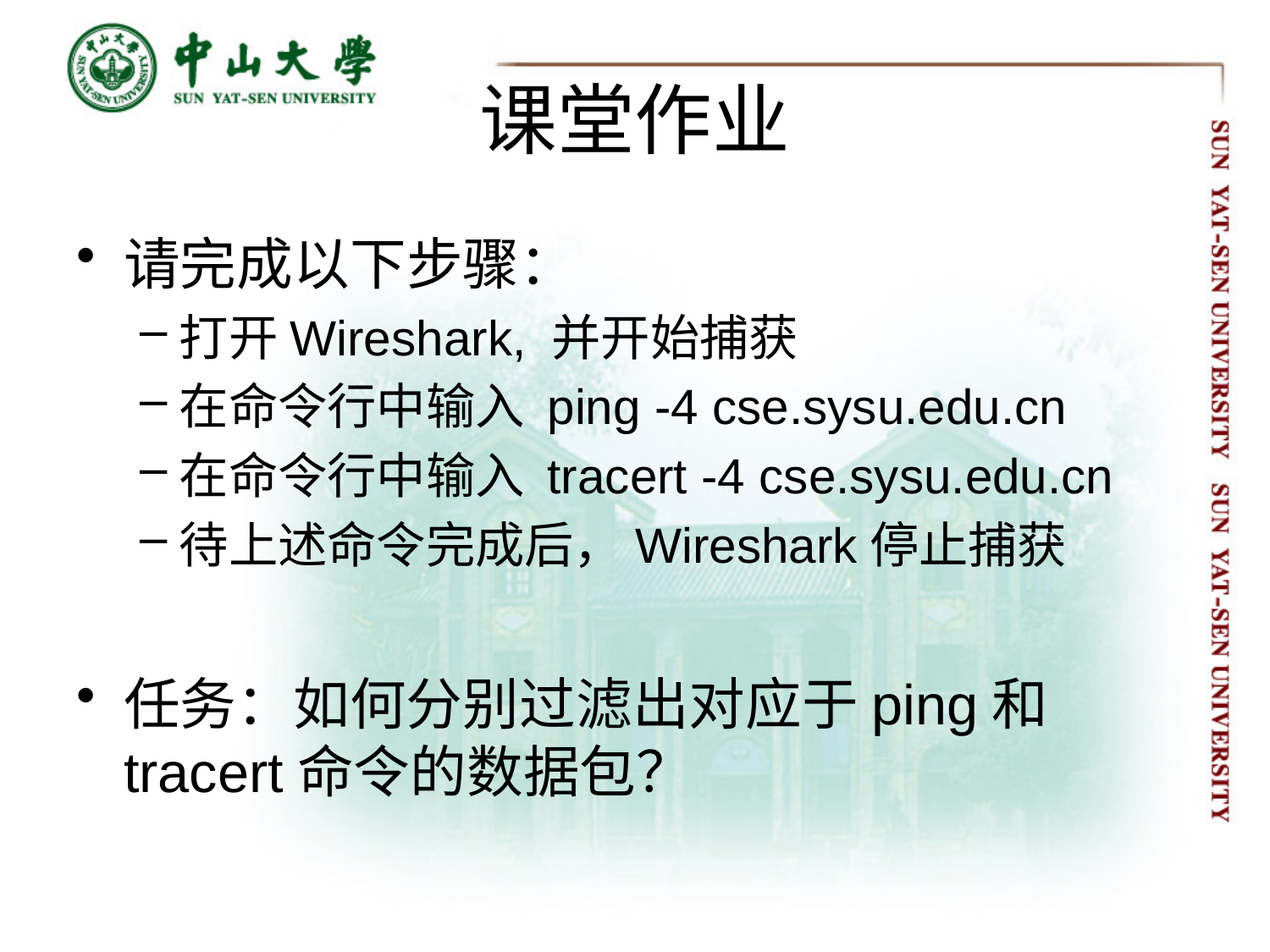

# 课堂作业
请完成以下步骤：
打开Wireshark, 并开始捕获
在命令行中输入 ping -4 cse.sysu.edu.cn
在命令行中输入 tracert -4 cse.sysu.edu.cn
待上述命令完成后，Wireshark停止捕获

任务：如何分别过滤出对应于ping和tracert命令的数据包？